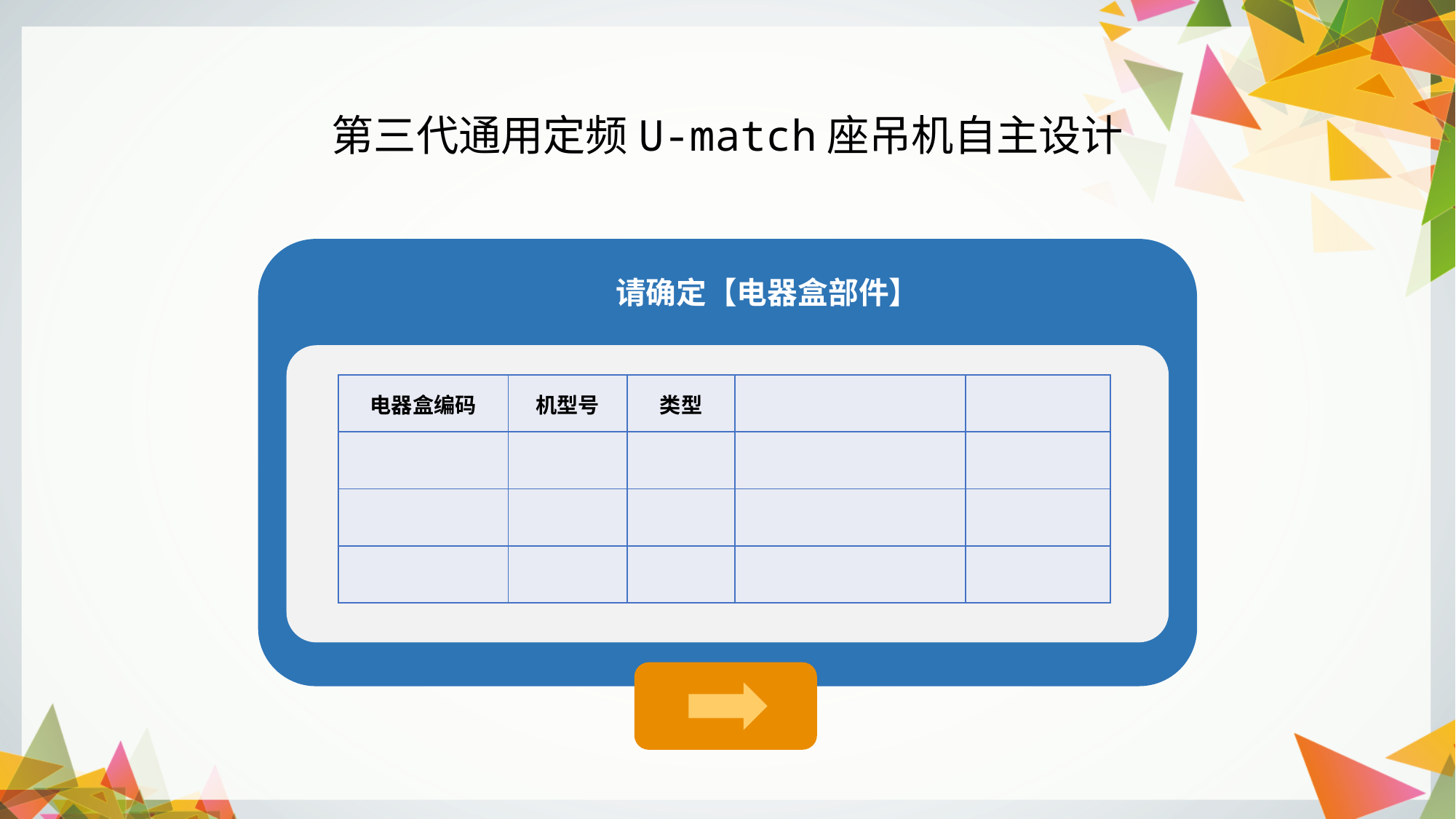

第三代通用定频U-match座吊机自主设计

请确定【电器盒部件】

| 电器盒编码 | 机型号 | 类型 |  |  |
| --- | --- | --- | --- | --- |
|  |  |  |  |  |
|  |  |  |  |  |
|  |  |  |  |  |